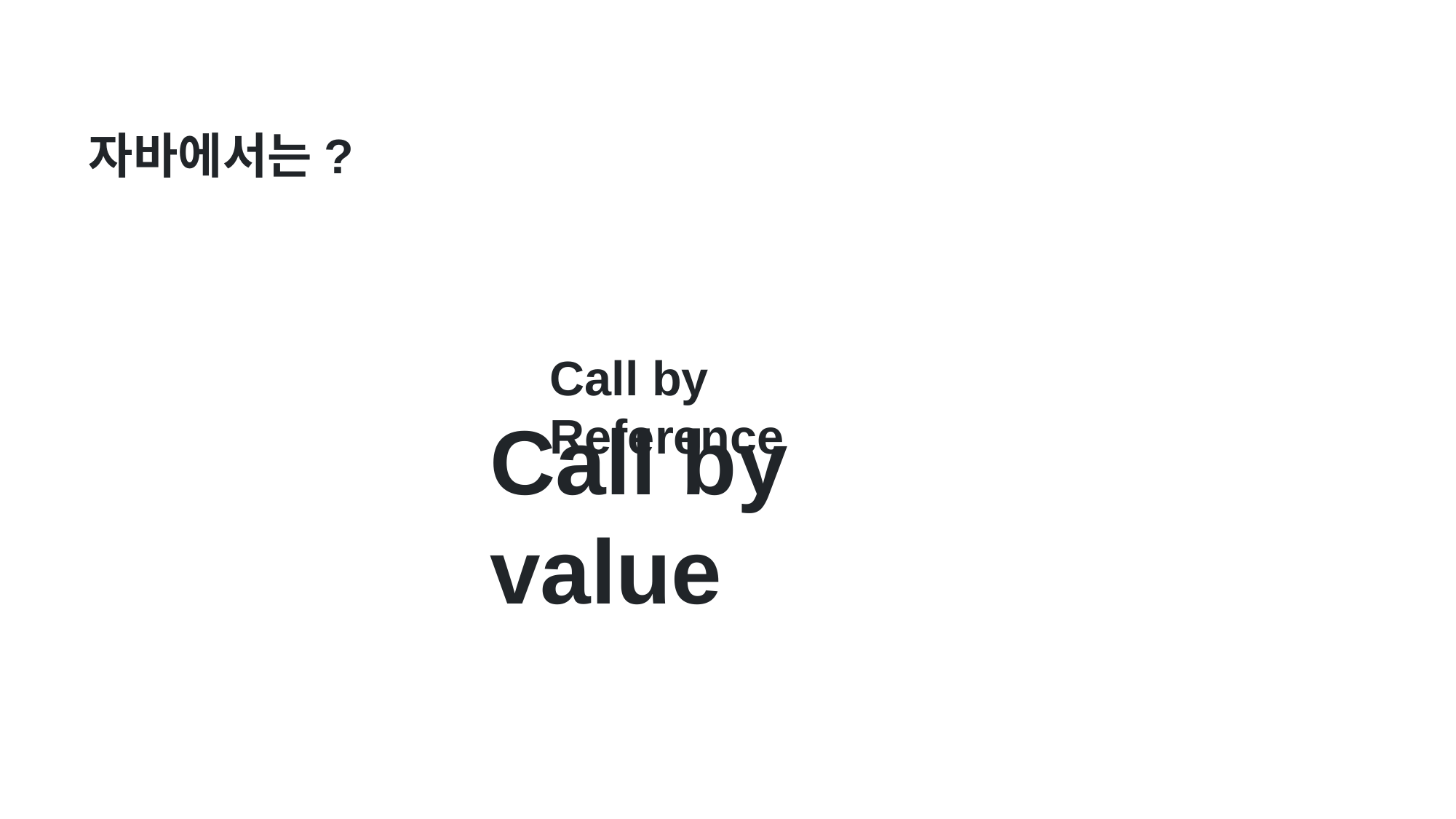

자바에서는?
Call by Reference
Call by value